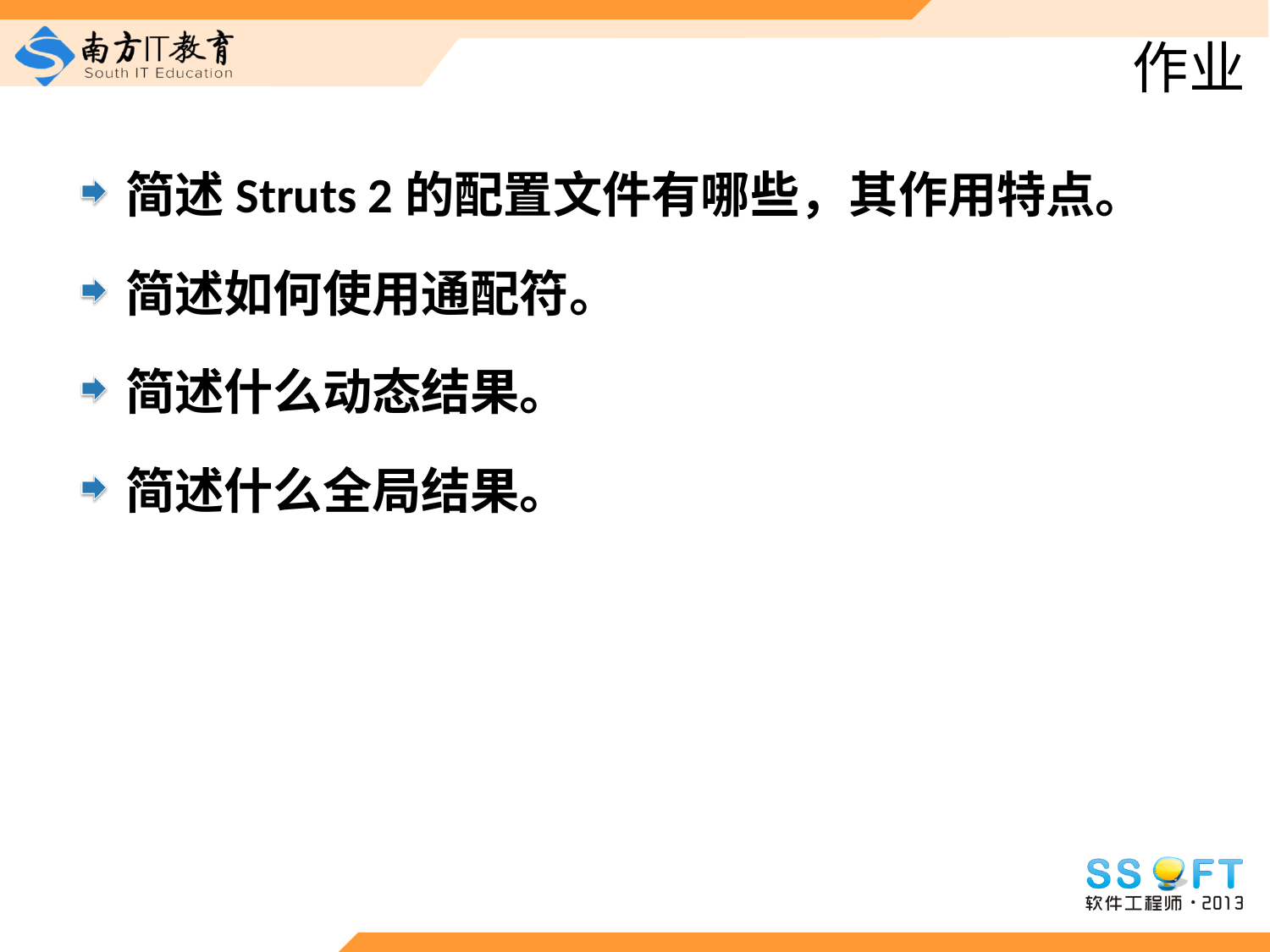

# 作业
简述Struts 2的配置文件有哪些，其作用特点。
简述如何使用通配符。
简述什么动态结果。
简述什么全局结果。